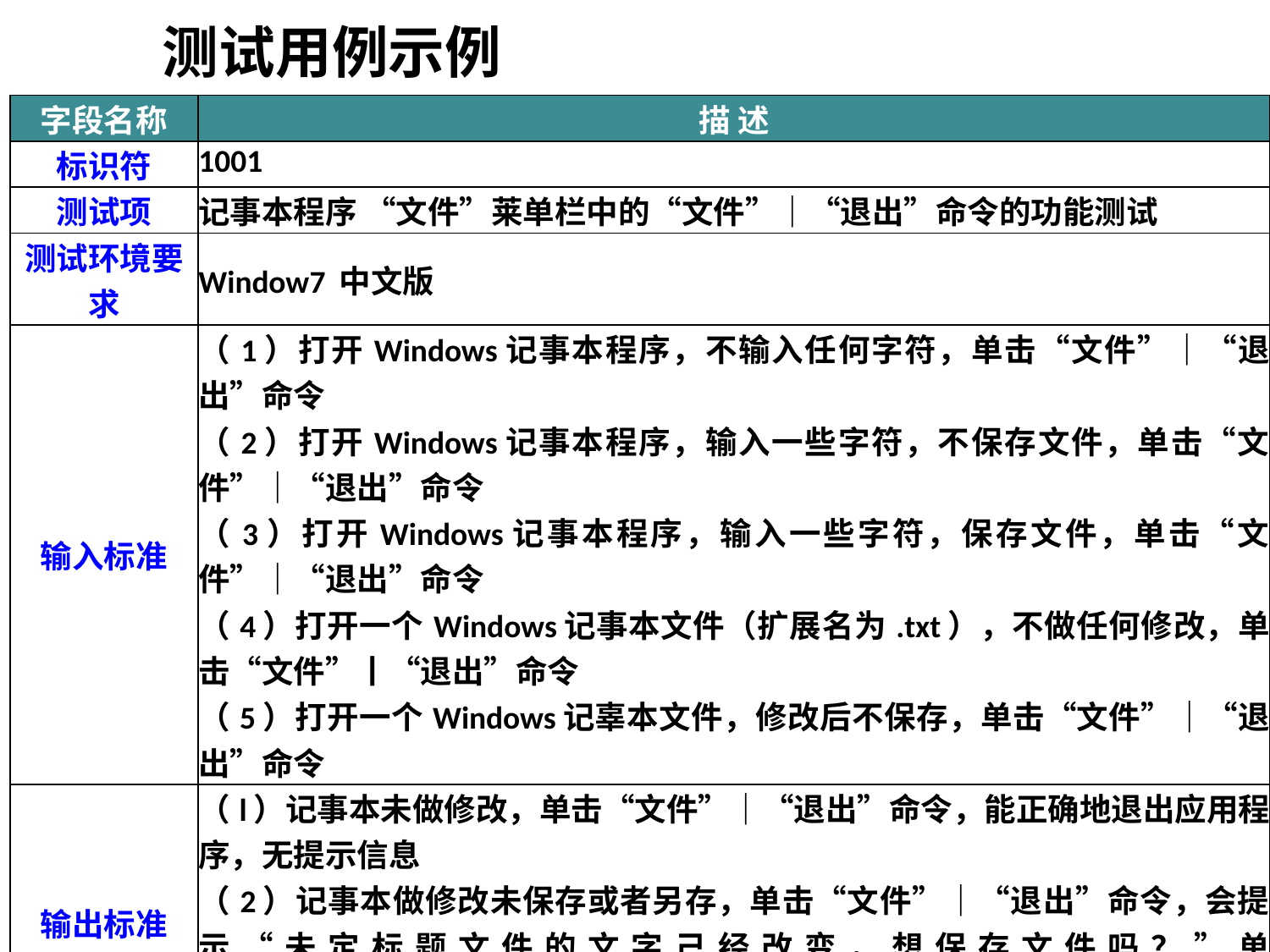

测试用例示例
| 字段名称 | 描 述 |
| --- | --- |
| 标识符 | 1001 |
| 测试项 | 记事本程序 “文件”莱单栏中的“文件”｜“退出”命令的功能测试 |
| 测试环境要求 | Window7 中文版 |
| 输入标准 | （1）打开Windows记事本程序，不输入任何字符，单击“文件”｜“退出”命令 （2）打开Windows记事本程序，输入一些字符，不保存文件，单击“文件”｜“退出”命令 （3）打开Windows记事本程序，输入一些字符，保存文件，单击“文件”｜“退出”命令 （4）打开一个Windows记事本文件（扩展名为.txt），不做任何修改，单击“文件”丨“退出”命令 （5）打开一个Windows记辜本文件，修改后不保存，单击“文件”｜“退出”命令 |
| 输出标准 | （l）记事本未做修改，单击“文件”｜“退出”命令，能正确地退出应用程序，无提示信息 （2）记事本做修改未保存或者另存，单击“文件”｜“退出”命令，会提示“未定标题文件的文字己经改变，想保存文件吗？”单击“是”，Windows将打开“保存”/“另存为”对话框，单击“否”，文件将不被保存并退出记事本程序，单击“取消”将返回记事本窗口 |
| 测试用例间的关联 | 1009（快捷键测试） |